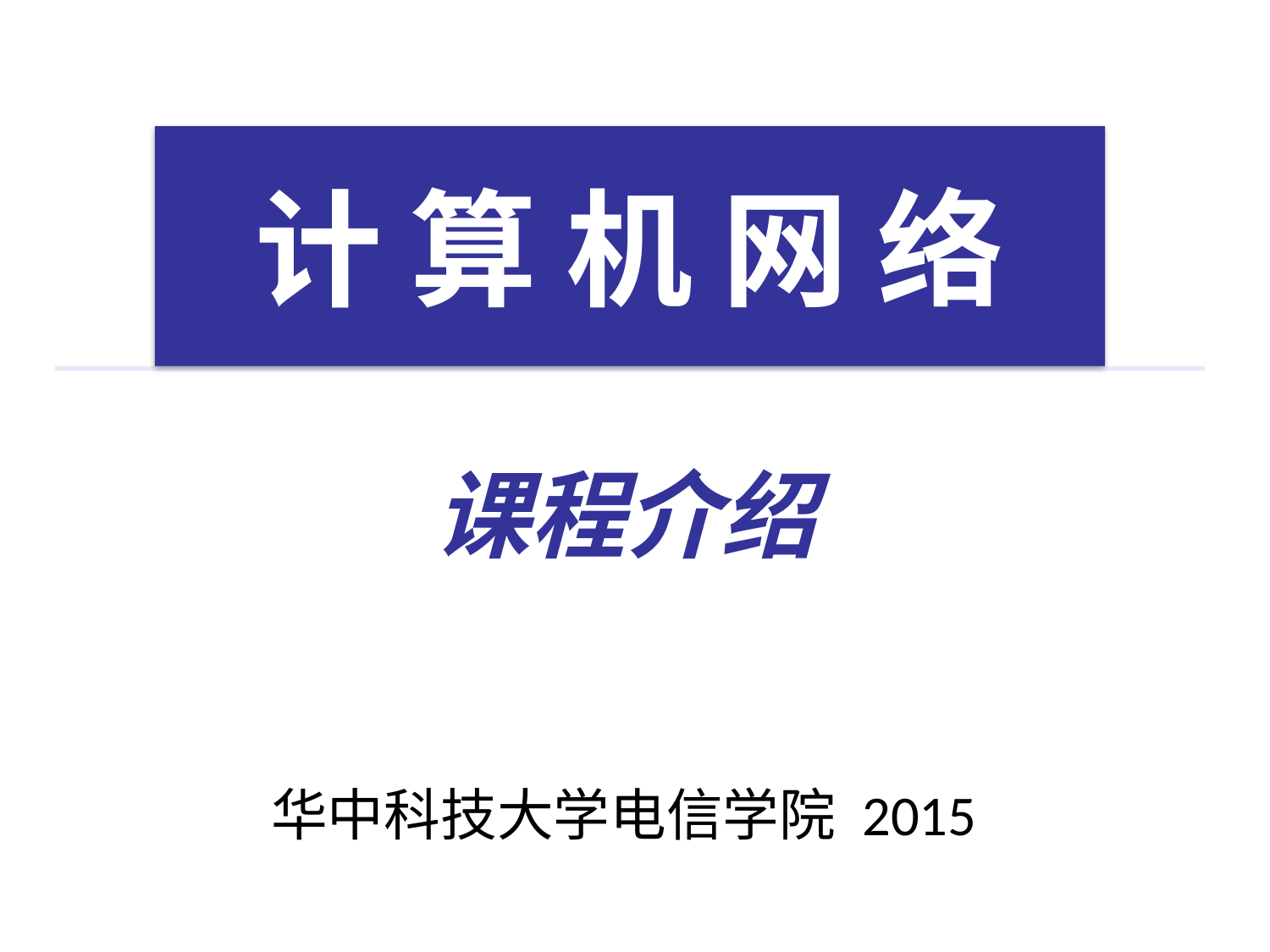

计 算 机 网 络
# 课程介绍

华中科技大学电信学院 2015